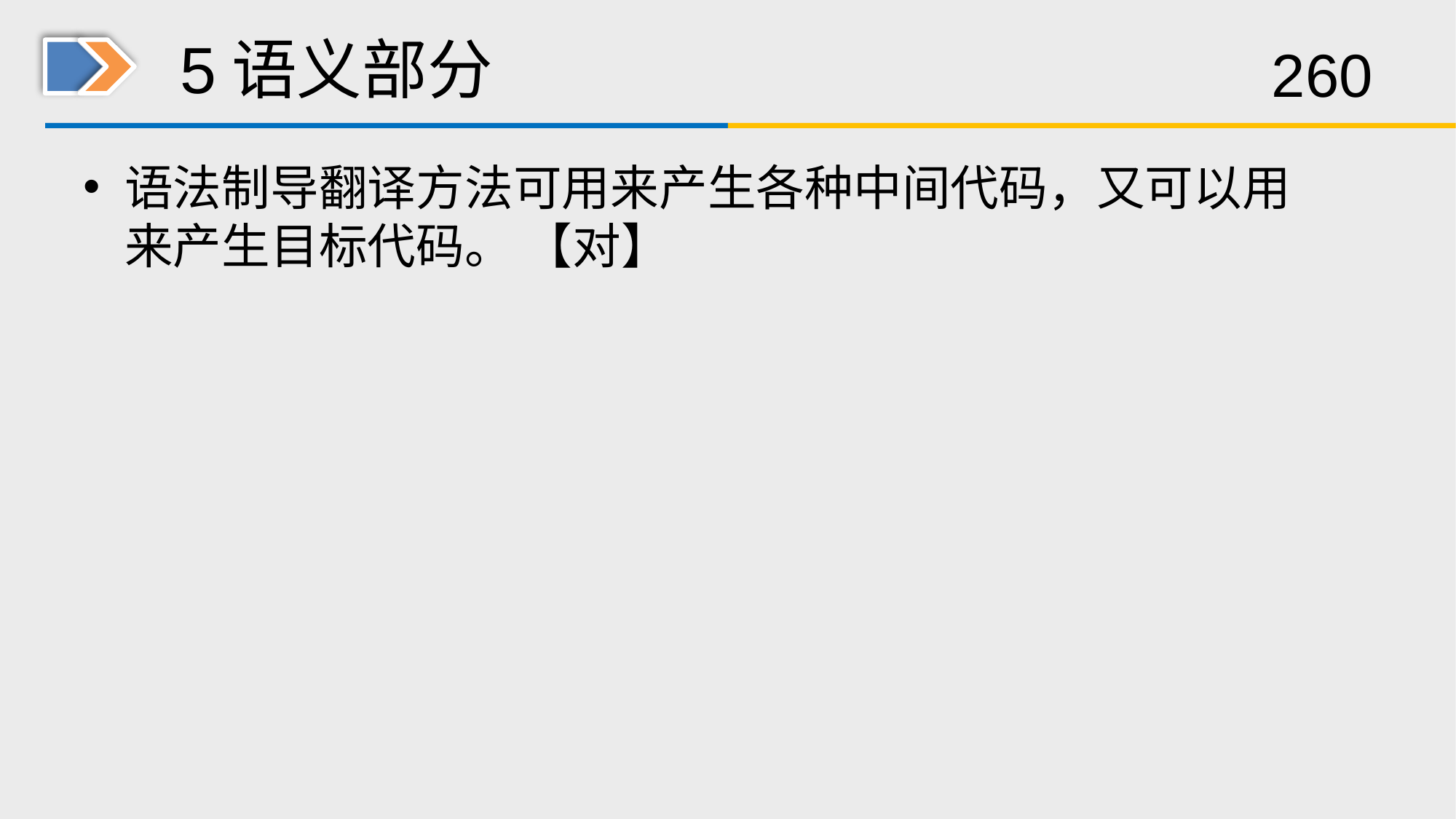

# 5语义部分
260
语法制导翻译方法可用来产生各种中间代码，又可以用来产生目标代码。 【对】